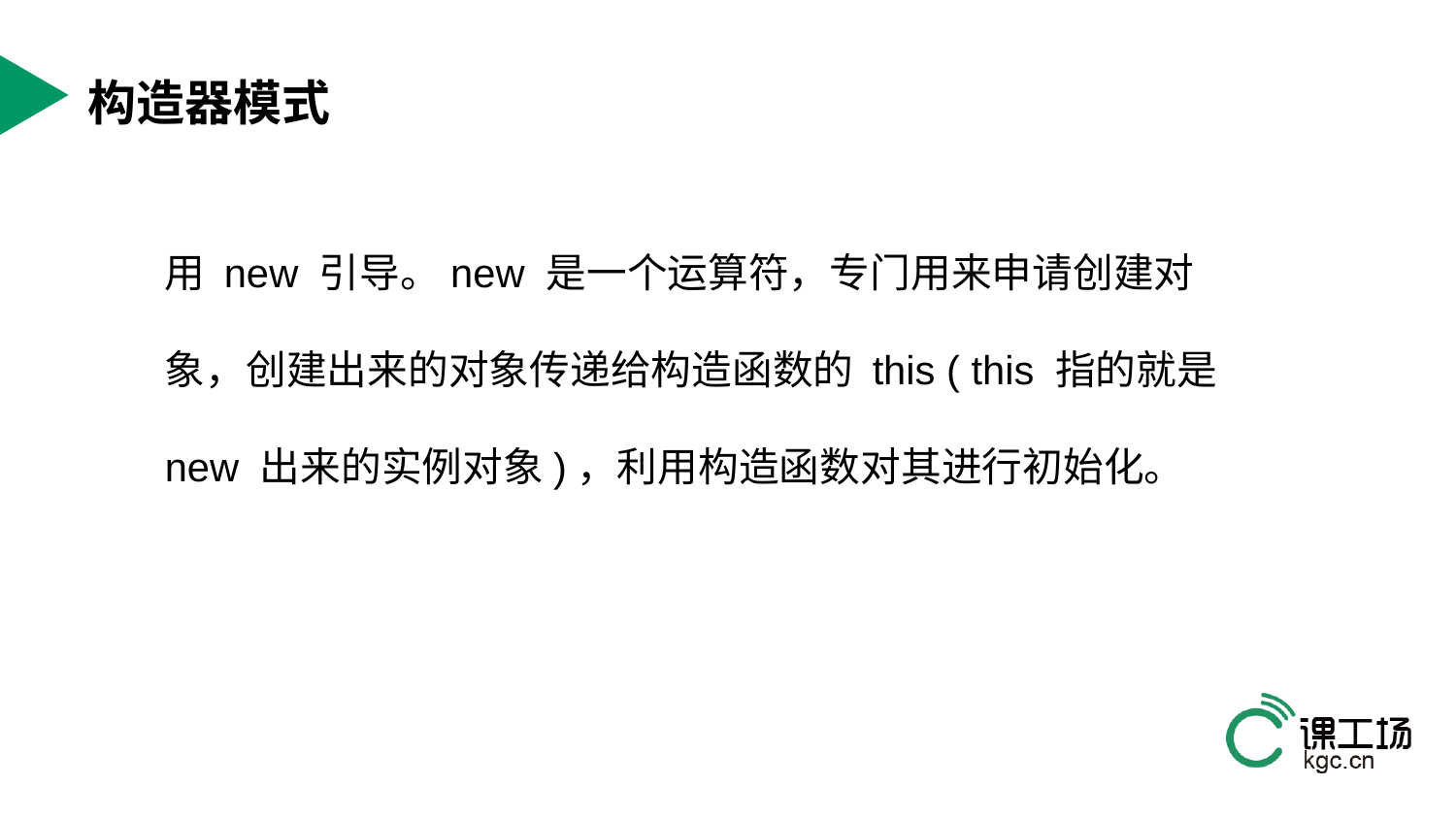

# 构造器模式
用 new 引导。new 是一个运算符，专门用来申请创建对象，创建出来的对象传递给构造函数的 this ( this 指的就是new 出来的实例对象)，利用构造函数对其进行初始化。